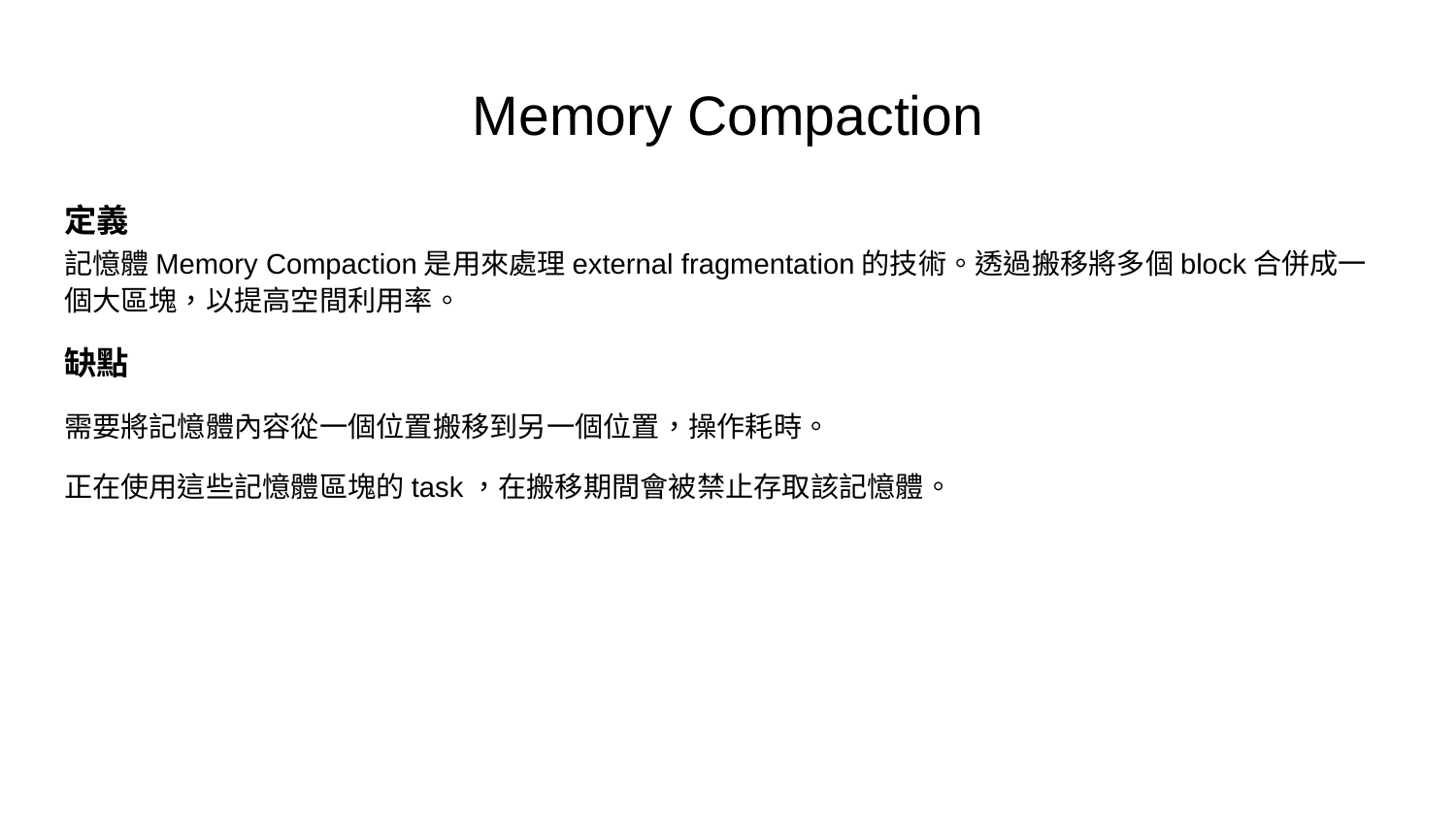

# Memory Compaction
定義
記憶體Memory Compaction是用來處理external fragmentation的技術。透過搬移將多個block合併成一個大區塊，以提高空間利用率。
缺點
需要將記憶體內容從一個位置搬移到另一個位置，操作耗時。
正在使用這些記憶體區塊的task，在搬移期間會被禁止存取該記憶體。